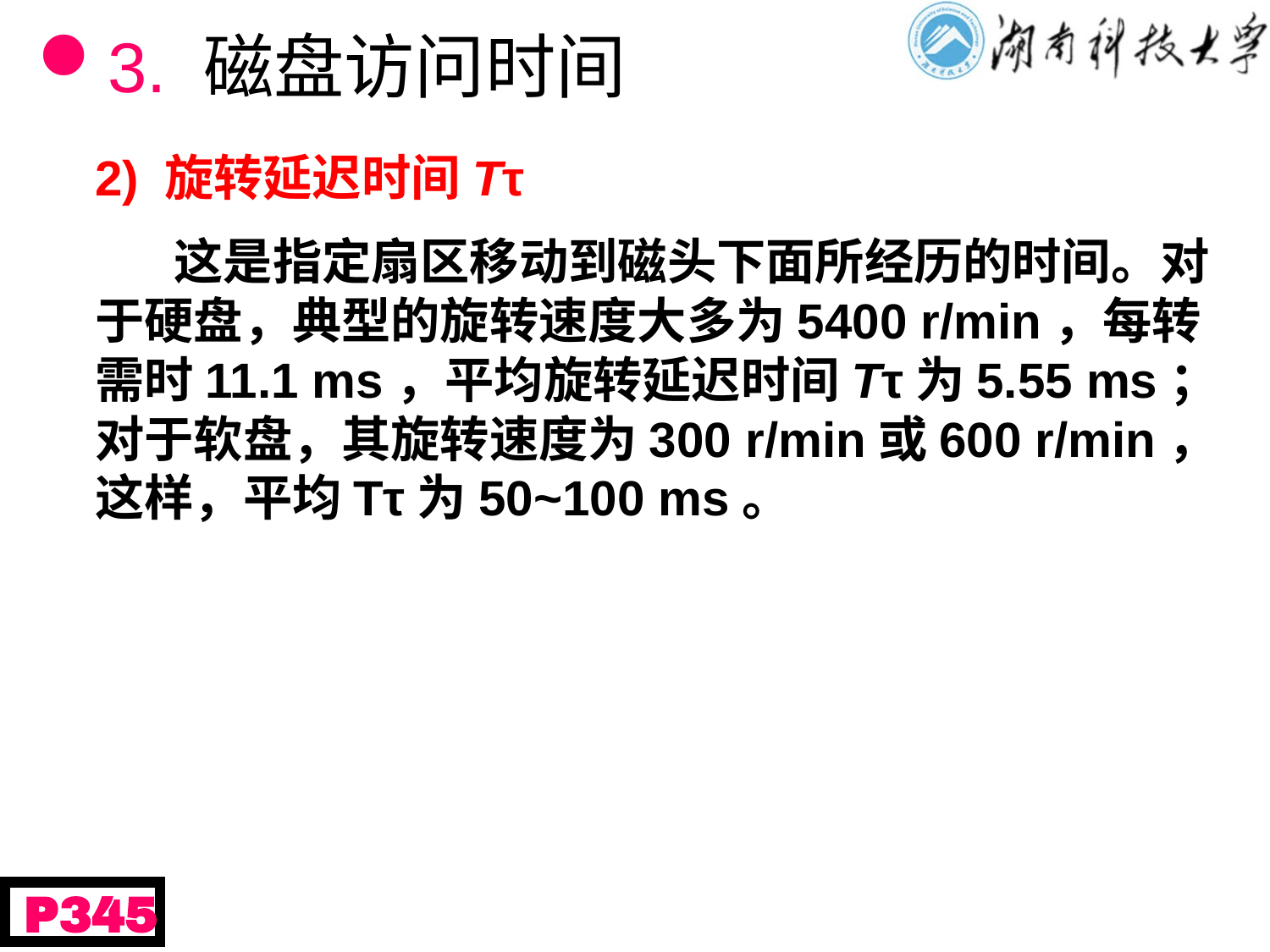

# 3. 磁盘访问时间
2) 旋转延迟时间Tτ
      这是指定扇区移动到磁头下面所经历的时间。对于硬盘，典型的旋转速度大多为5400 r/min，每转需时11.1 ms，平均旋转延迟时间Tτ为5.55 ms；对于软盘，其旋转速度为300 r/min或600 r/min，这样，平均Tτ为50~100 ms。

 P345